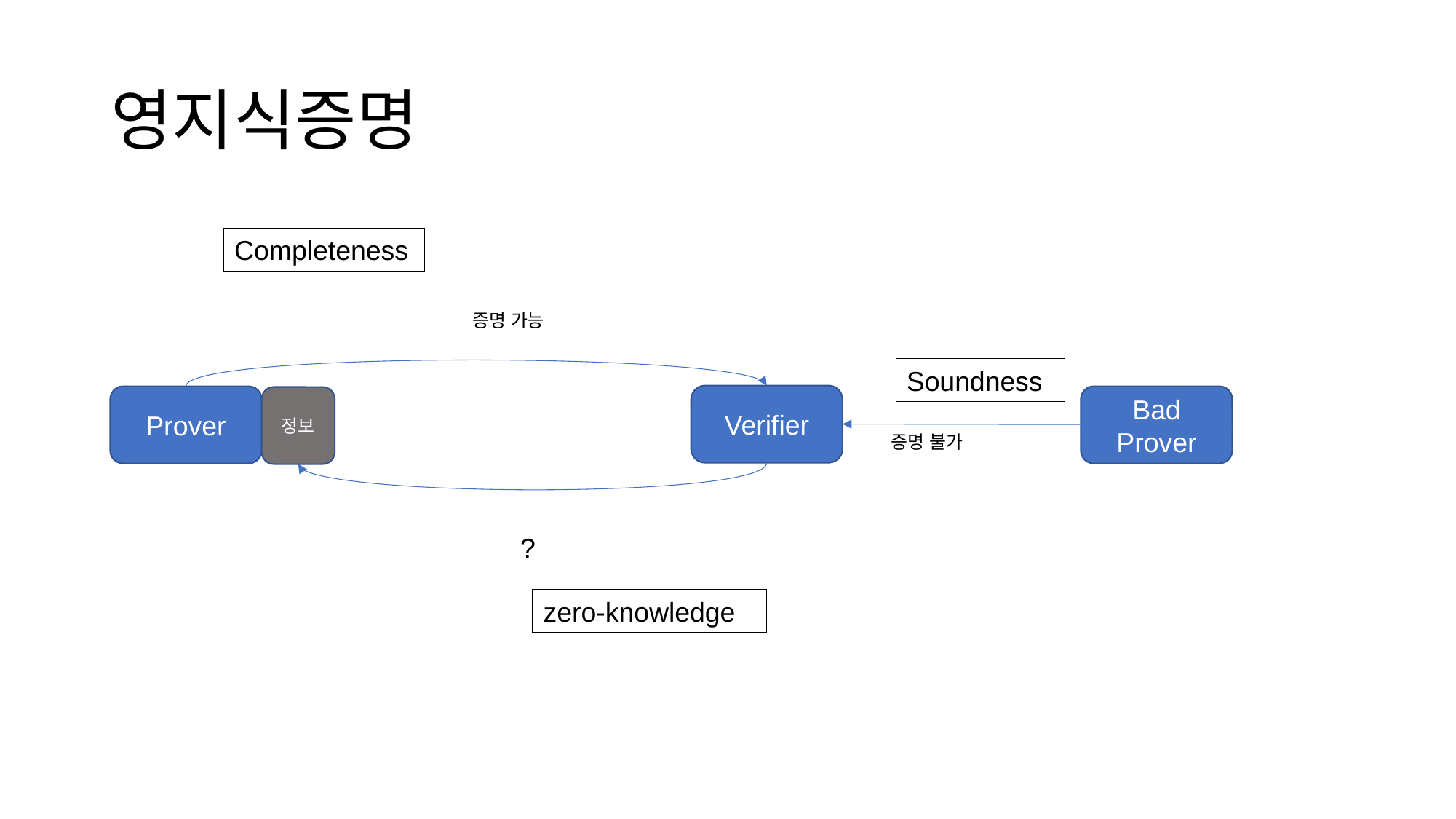

# 영지식증명
Completeness
증명 가능
Soundness
Verifier
Prover
Bad
Prover
정보
증명 불가
?
zero-knowledge